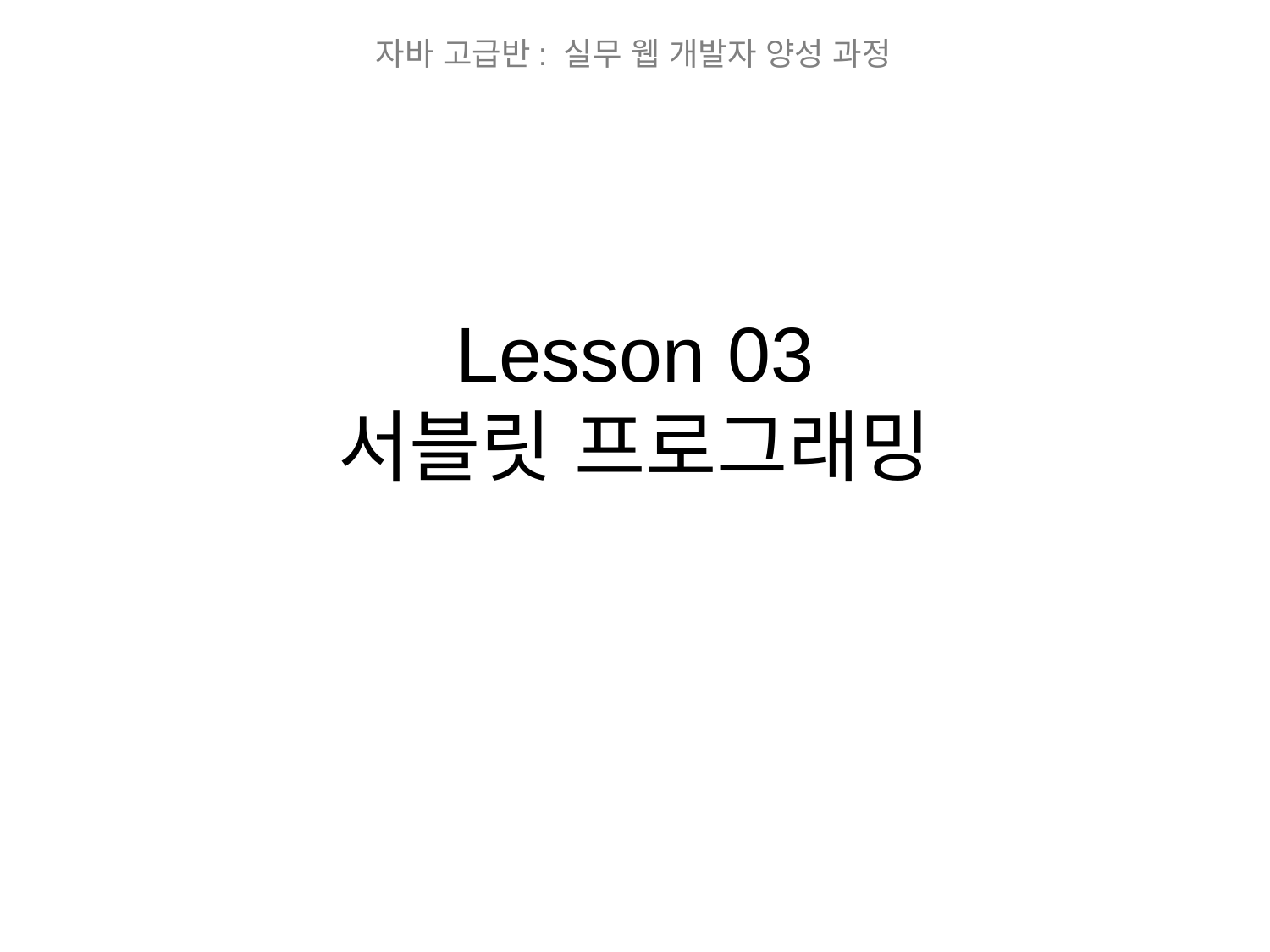

자바 고급반: 실무 웹 개발자 양성 과정
# Lesson 03 서블릿 프로그래밍